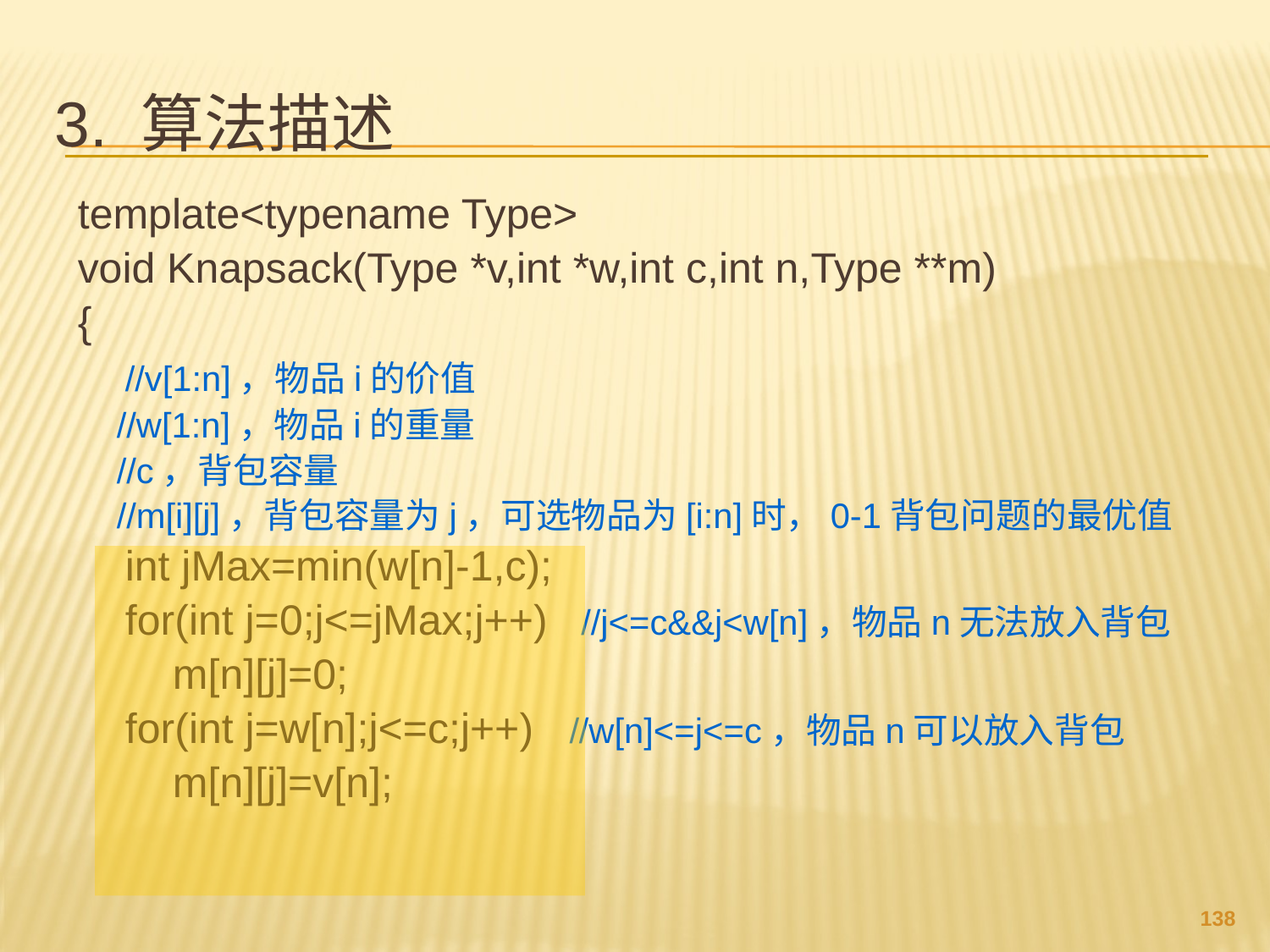

# 3. 算法描述
template<typename Type>
void Knapsack(Type *v,int *w,int c,int n,Type **m)
{
    //v[1:n]，物品i的价值
    //w[1:n]，物品i的重量
    //c，背包容量
    //m[i][j]，背包容量为j，可选物品为[i:n]时，0-1背包问题的最优值
    int jMax=min(w[n]-1,c);
    for(int j=0;j<=jMax;j++)   //j<=c&&j<w[n]，物品n无法放入背包
        m[n][j]=0;
    for(int j=w[n];j<=c;j++)   //w[n]<=j<=c，物品n可以放入背包
        m[n][j]=v[n];

138